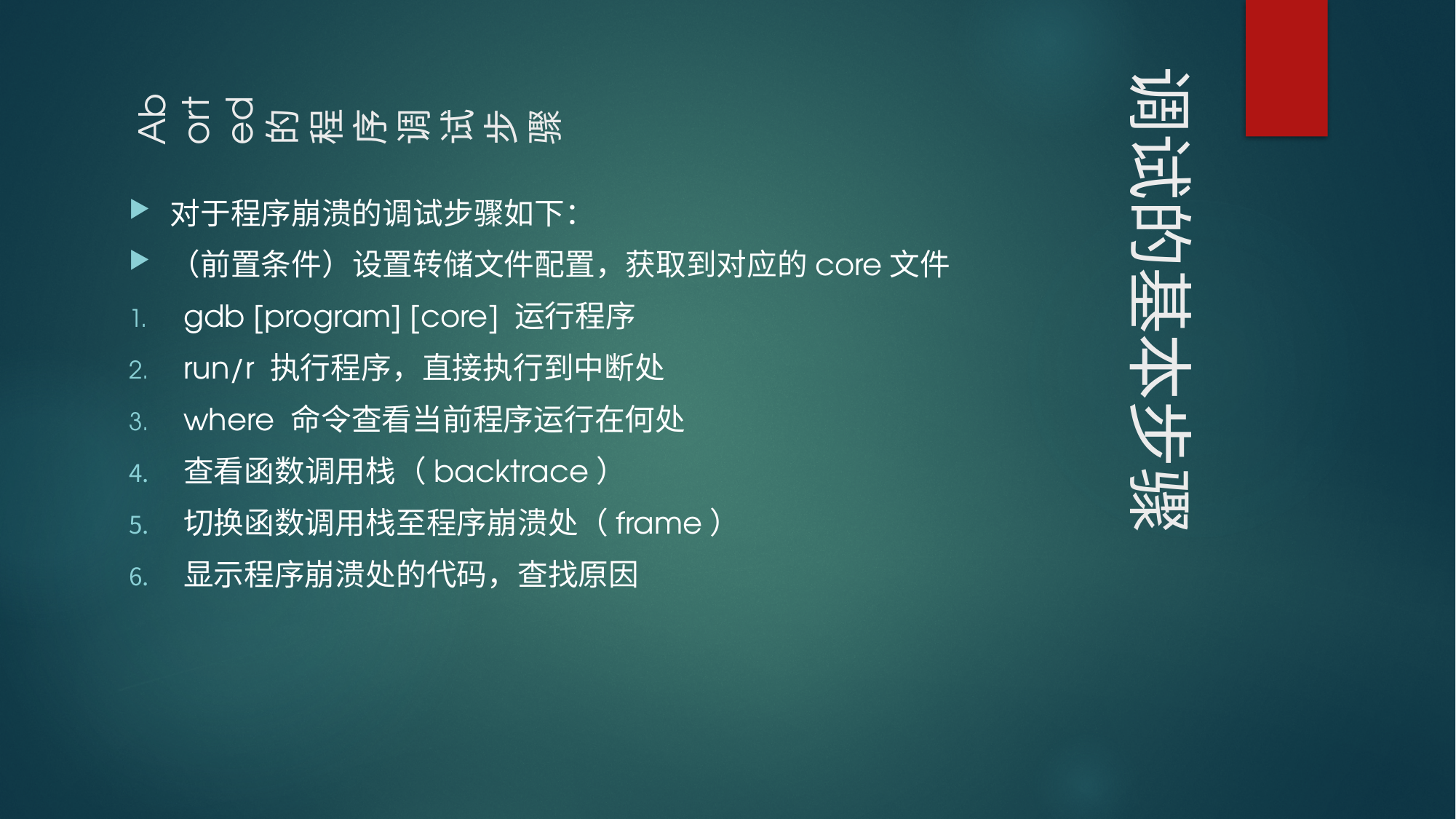

# Aborted的程序调试步骤
调试的基本步骤
对于程序崩溃的调试步骤如下：
（前置条件）设置转储文件配置，获取到对应的core文件
gdb [program] [core] 运行程序
run/r 执行程序，直接执行到中断处
where 命令查看当前程序运行在何处
查看函数调用栈（backtrace）
切换函数调用栈至程序崩溃处（frame）
显示程序崩溃处的代码，查找原因